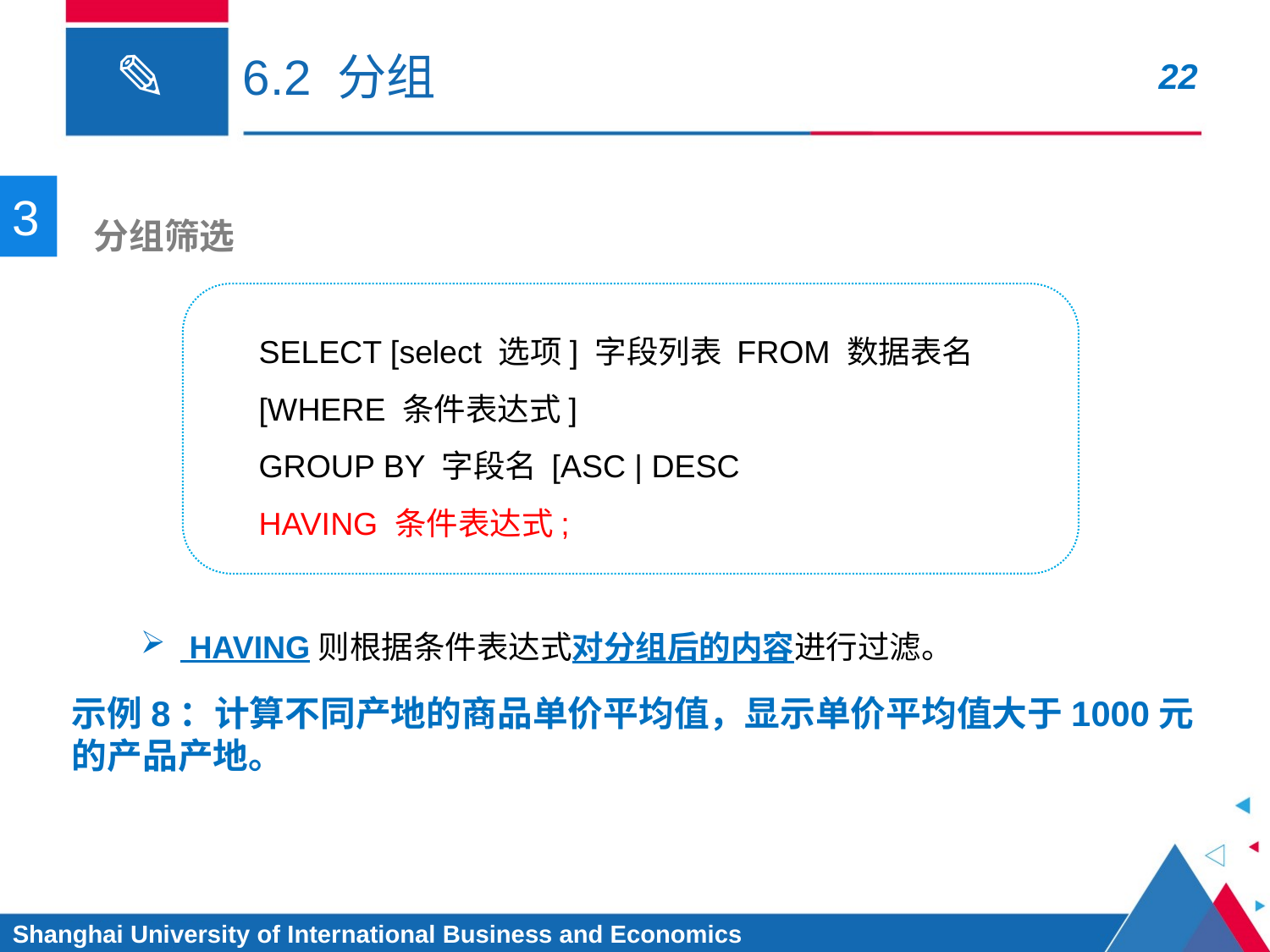

# 6.2 分组

3
  分组筛选

SELECT [select 选项] 字段列表 FROM 数据表名
[WHERE 条件表达式]
GROUP BY 字段名 [ASC | DESC
HAVING 条件表达式;
 HAVING则根据条件表达式对分组后的内容进行过滤。
示例8：计算不同产地的商品单价平均值，显示单价平均值大于1000元的产品产地。